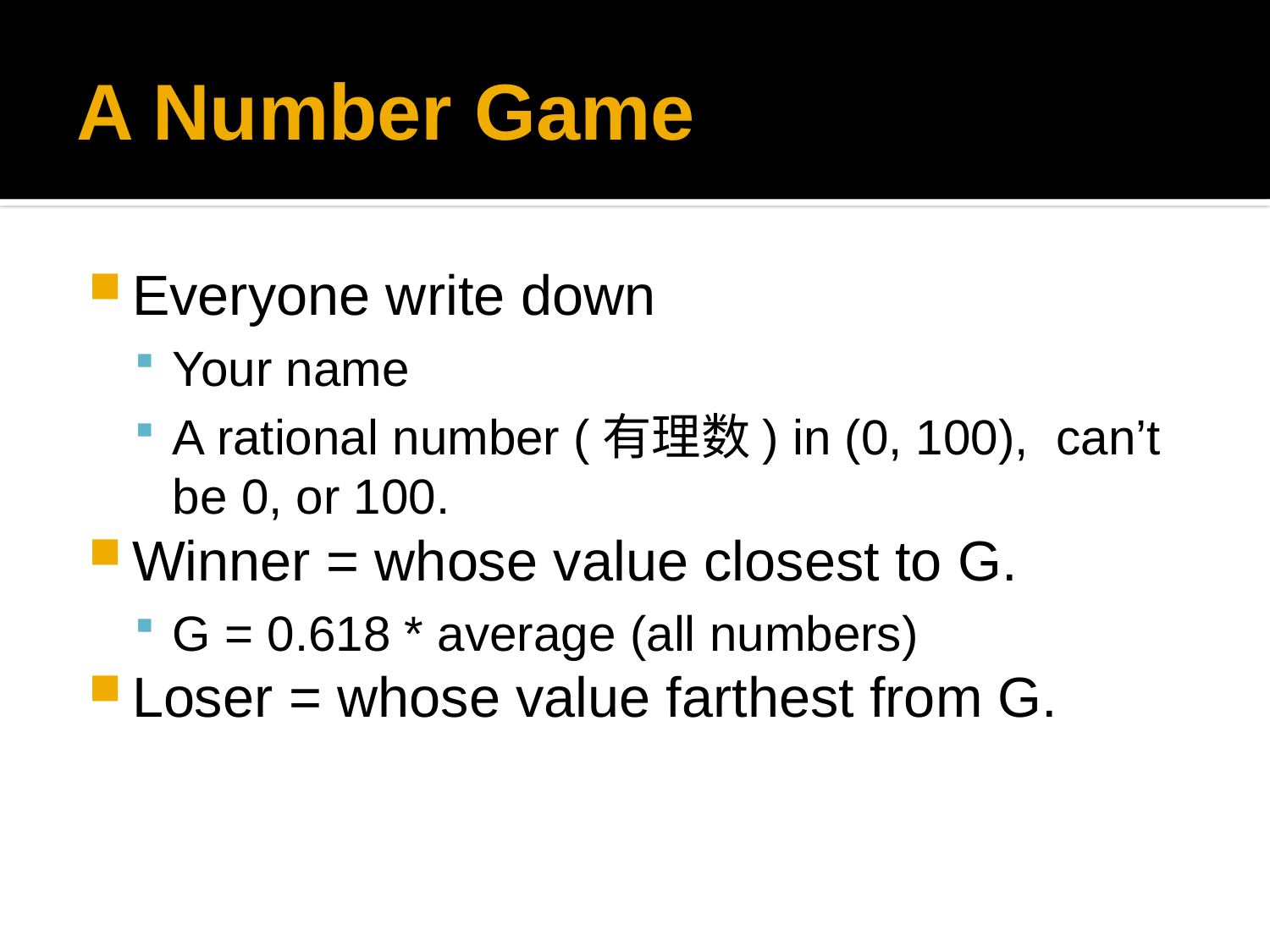

# A Number Game
Everyone write down
Your name
A rational number (有理数) in (0, 100),  can’t be 0, or 100.
Winner = whose value closest to G.
G = 0.618 * average (all numbers)
Loser = whose value farthest from G.